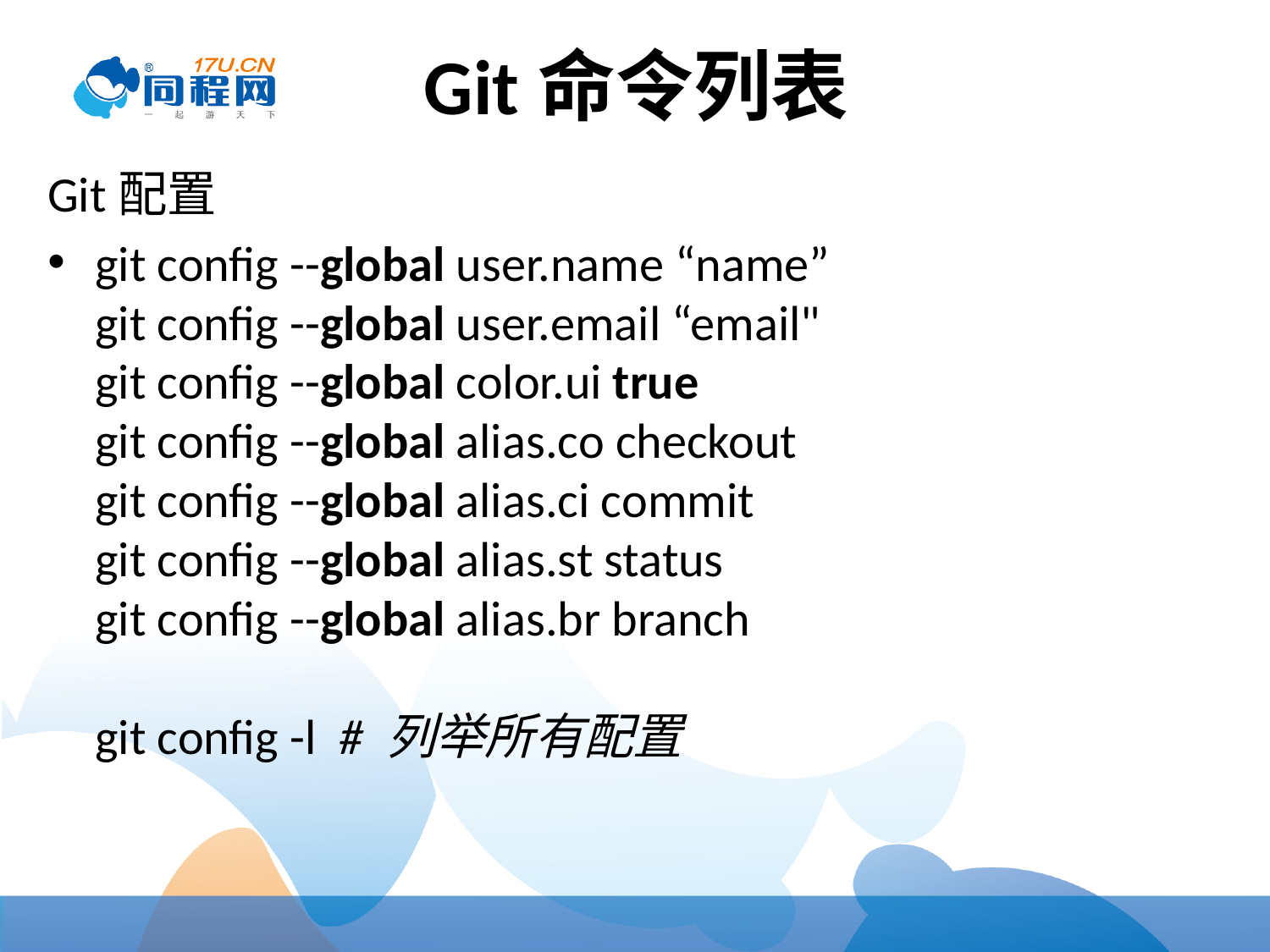

# Git命令列表
Git配置
git config --global user.name “name”
git config --global user.email “email"
git config --global color.ui true
git config --global alias.co checkout
git config --global alias.ci commit
git config --global alias.st status
git config --global alias.br branch
git config -l  # 列举所有配置